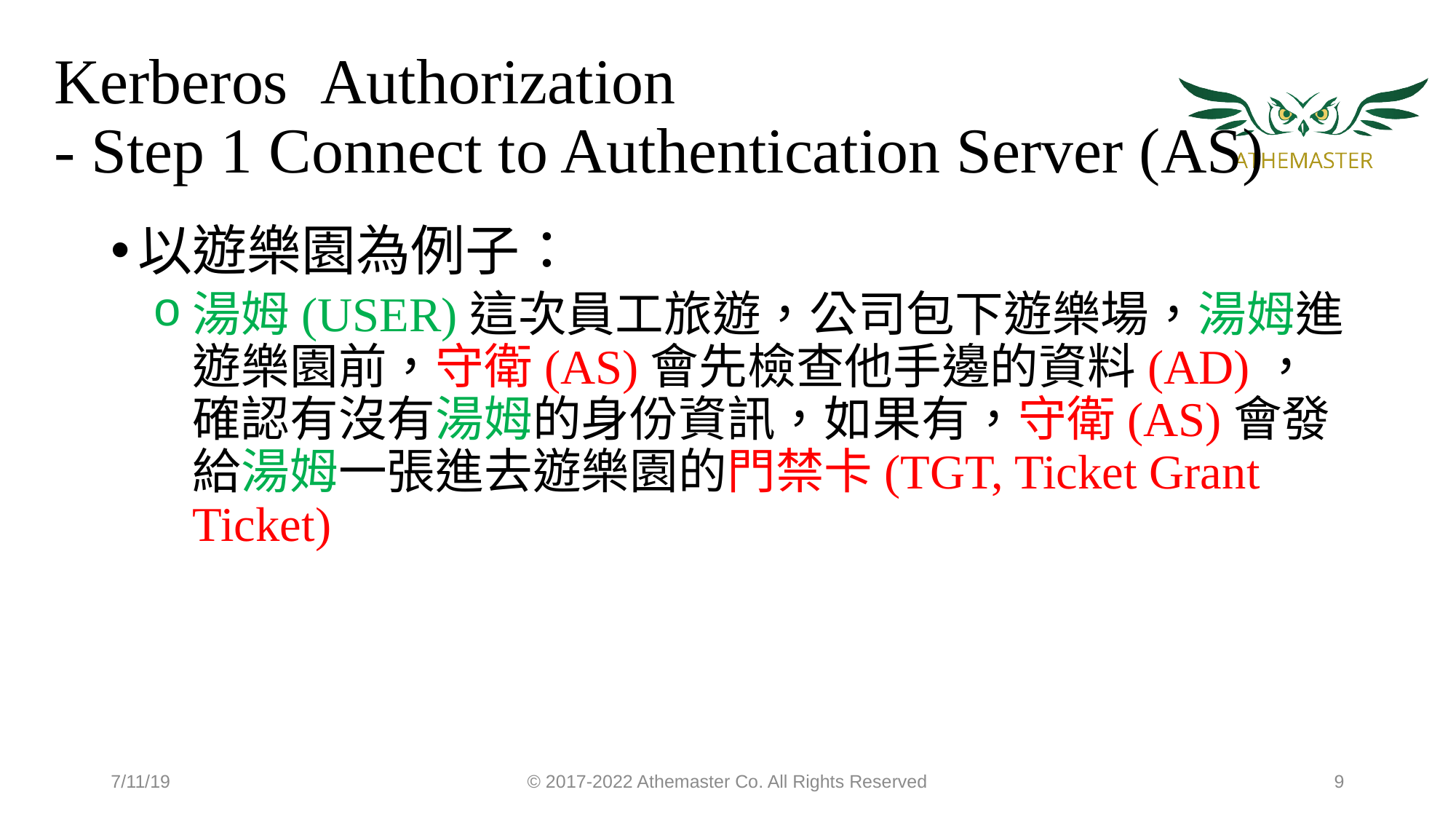

# Kerberos  Authorization - Step 1 Connect to Authentication Server (AS)
以遊樂園為例子：
湯姆(USER)這次員工旅遊，公司包下遊樂場，湯姆進遊樂園前，守衛(AS)會先檢查他手邊的資料(AD)，確認有沒有湯姆的身份資訊，如果有，守衛(AS)會發給湯姆一張進去遊樂園的門禁卡(TGT, Ticket Grant Ticket)

7/11/19
© 2017-2022 Athemaster Co. All Rights Reserved
9